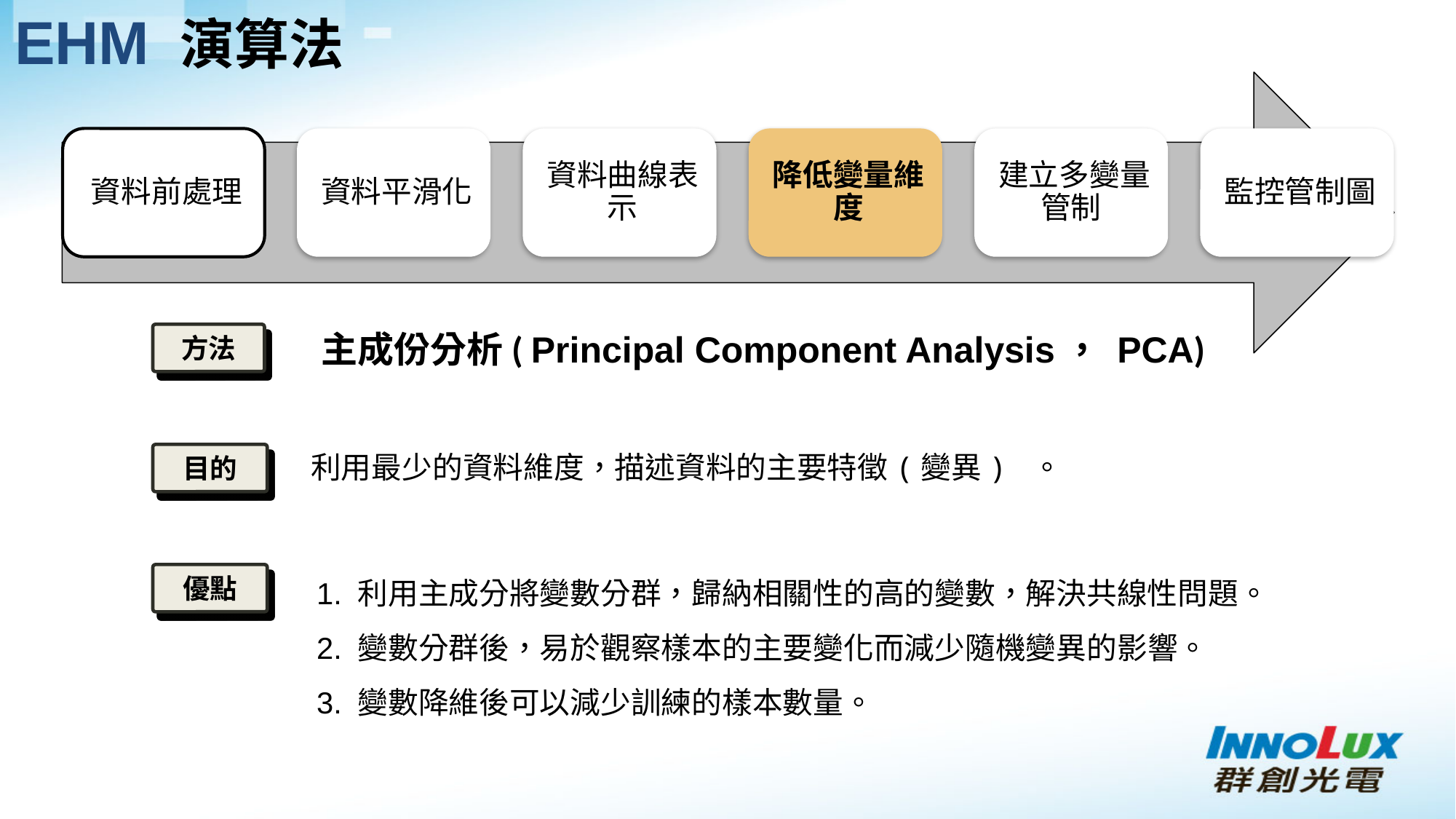

# EHM 演算法
資料前處理
資料平滑化
資料曲線表示
降低變量維度
建立多變量管制
監控管制圖
主成份分析( Principal Component Analysis， PCA)
利用最少的資料維度，描述資料的主要特徵(變異) 。
利用主成分將變數分群，歸納相關性的高的變數，解決共線性問題。
變數分群後，易於觀察樣本的主要變化而減少隨機變異的影響。
變數降維後可以減少訓練的樣本數量。
方法
目的
優點